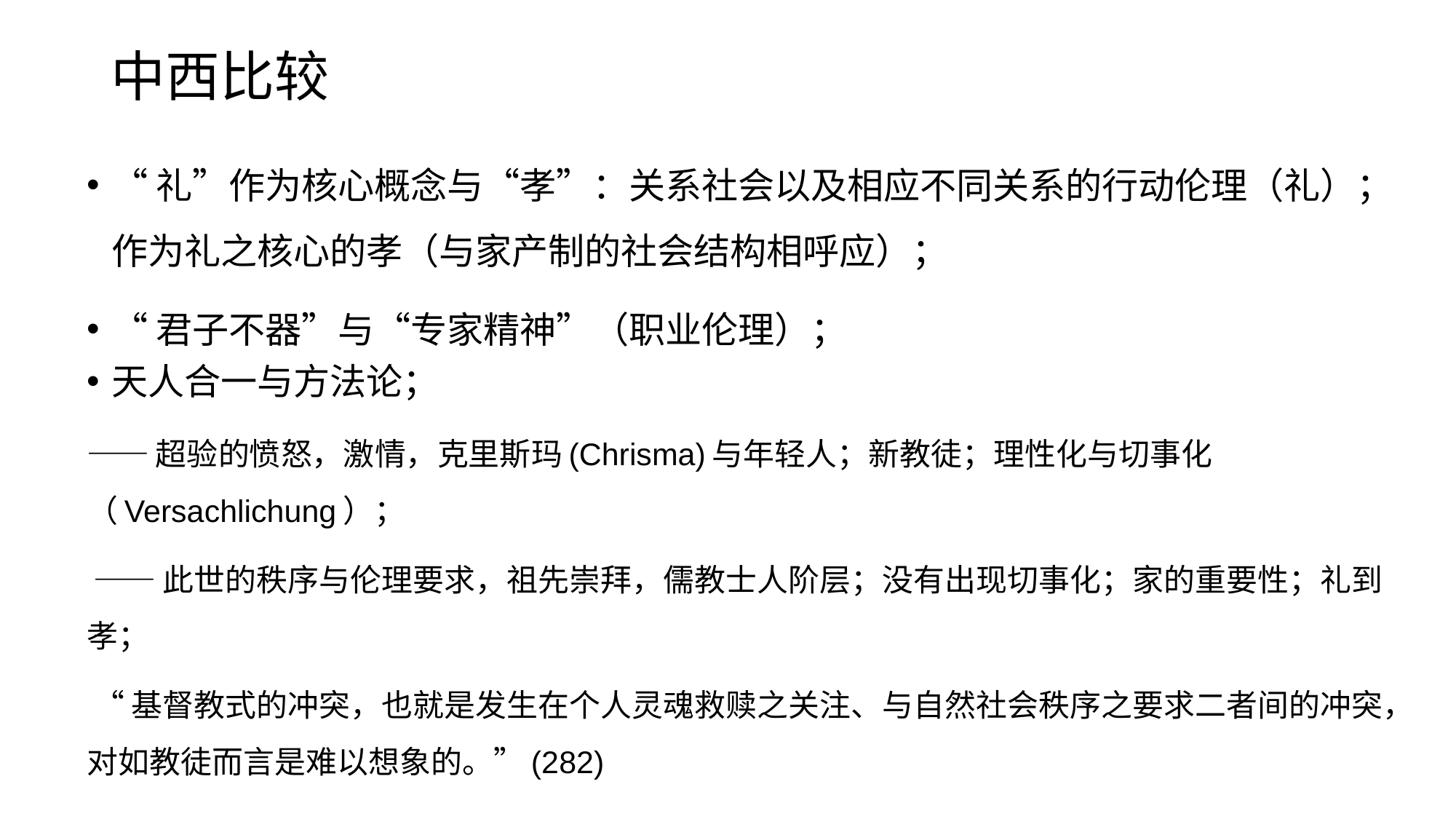

# 中西比较
“礼”作为核心概念与“孝”：关系社会以及相应不同关系的行动伦理（礼）；作为礼之核心的孝（与家产制的社会结构相呼应）；
“君子不器”与“专家精神”（职业伦理）；
天人合一与方法论；
——超验的愤怒，激情，克里斯玛(Chrisma)与年轻人；新教徒；理性化与切事化（Versachlichung）；
 ——此世的秩序与伦理要求，祖先崇拜，儒教士人阶层；没有出现切事化；家的重要性；礼到孝；
 “基督教式的冲突，也就是发生在个人灵魂救赎之关注、与自然社会秩序之要求二者间的冲突，对如教徒而言是难以想象的。”(282)